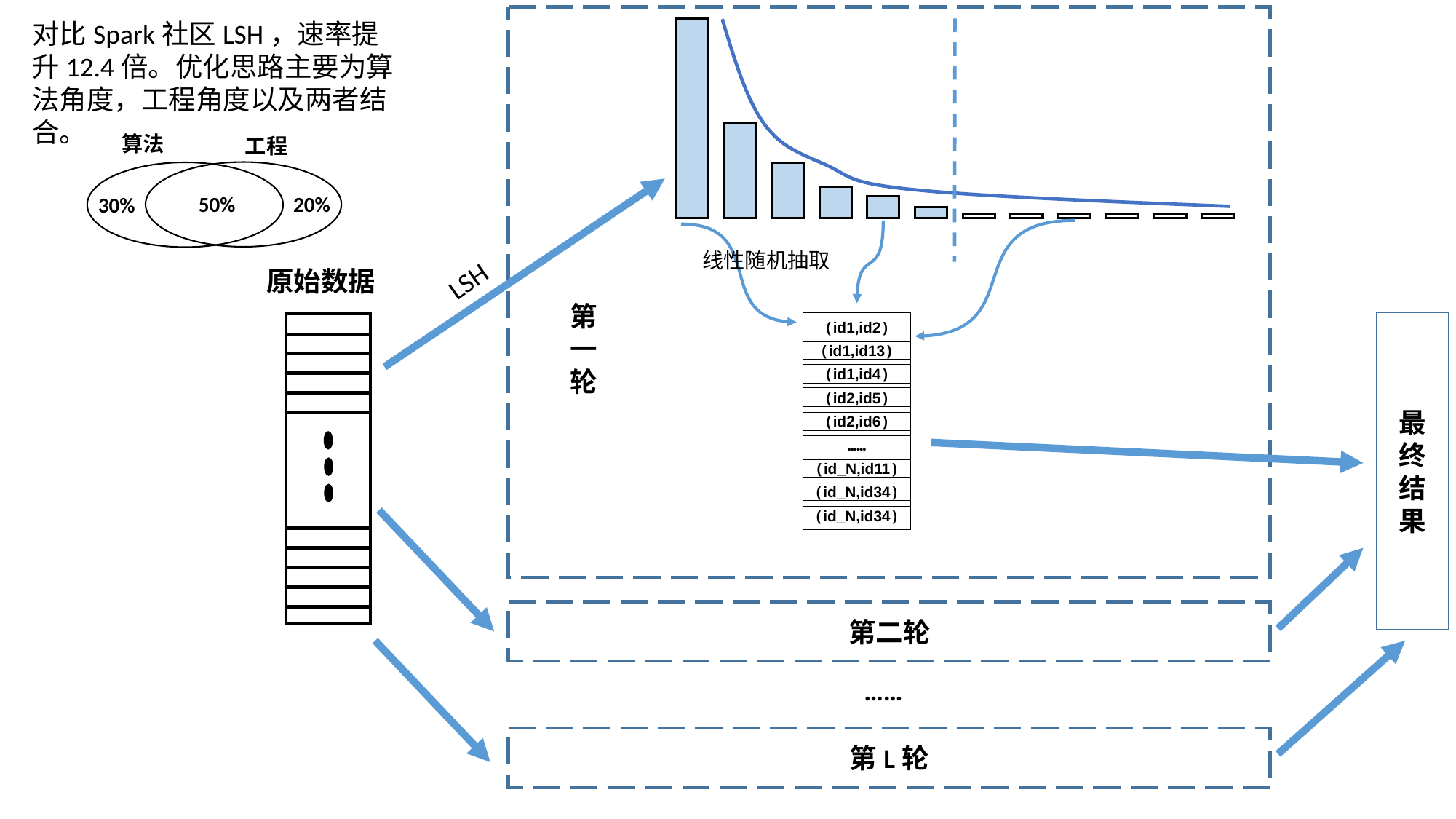

对比Spark社区LSH，速率提升12.4倍。优化思路主要为算法角度，工程角度以及两者结合。

(id1,id2)
(id1,id13)
(id1,id4)
(id2,id5)
(id2,id6)
……
(id_N,id11)
(id_N,id34)
(id_N,id34)
算法
工程

50%
30%
20%
LSH
线性随机抽取
原始数据
第一轮
最
终
结
果

第二轮
……
第L轮